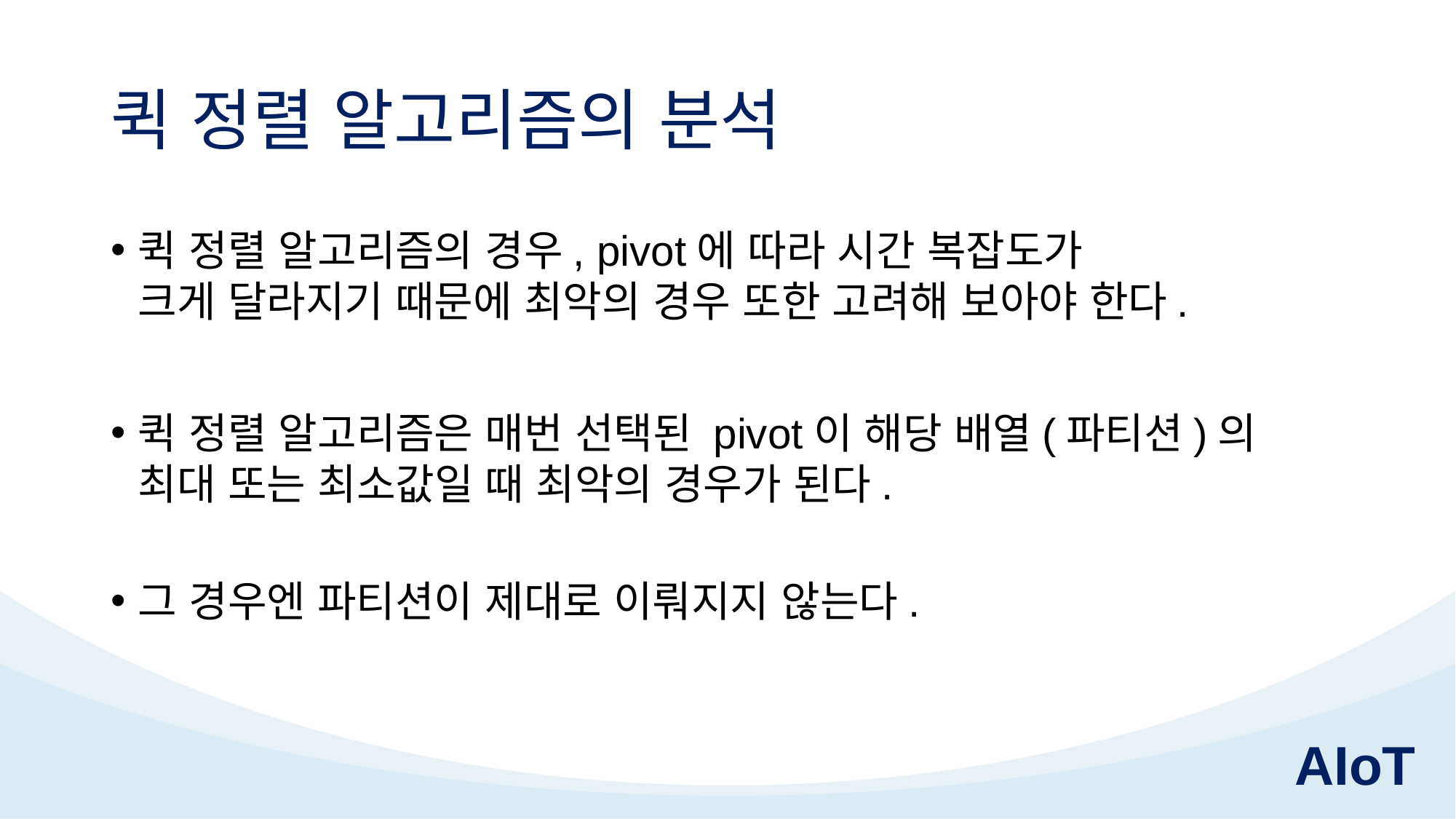

# 퀵 정렬 알고리즘의 분석
퀵 정렬 알고리즘의 경우, pivot에 따라 시간 복잡도가
크게 달라지기 때문에 최악의 경우 또한 고려해 보아야 한다.

퀵 정렬 알고리즘은 매번 선택된 pivot이 해당 배열(파티션)의 최대 또는 최소값일 때 최악의 경우가 된다.
그 경우엔 파티션이 제대로 이뤄지지 않는다.